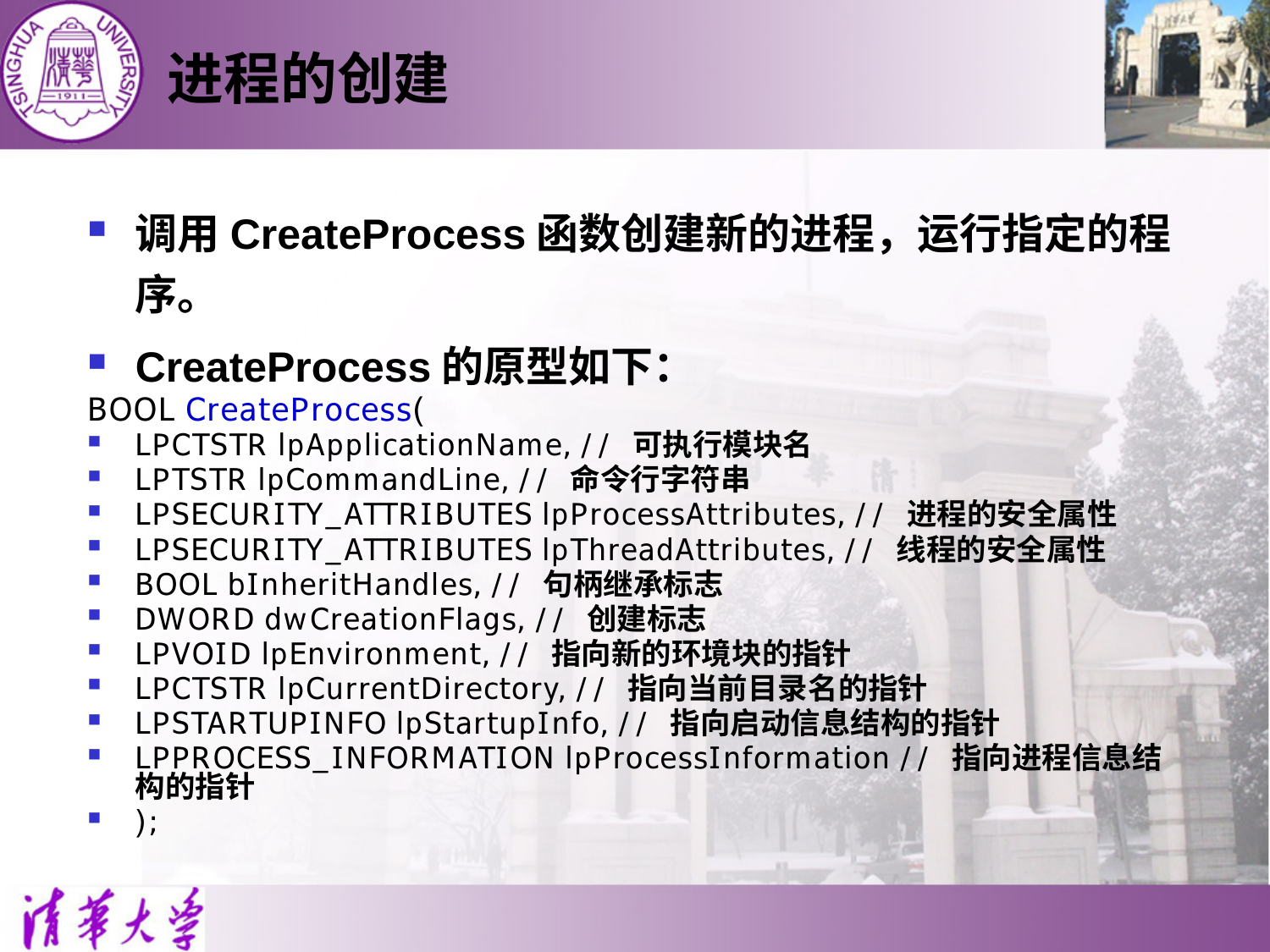

# 进程的创建
调用CreateProcess函数创建新的进程，运行指定的程序。
CreateProcess的原型如下：
BOOL CreateProcess(
LPCTSTR lpApplicationName, // 可执行模块名
LPTSTR lpCommandLine, // 命令行字符串
LPSECURITY_ATTRIBUTES lpProcessAttributes, // 进程的安全属性
LPSECURITY_ATTRIBUTES lpThreadAttributes, // 线程的安全属性
BOOL bInheritHandles, // 句柄继承标志
DWORD dwCreationFlags, // 创建标志
LPVOID lpEnvironment, // 指向新的环境块的指针
LPCTSTR lpCurrentDirectory, // 指向当前目录名的指针
LPSTARTUPINFO lpStartupInfo, // 指向启动信息结构的指针
LPPROCESS_INFORMATION lpProcessInformation // 指向进程信息结构的指针
);